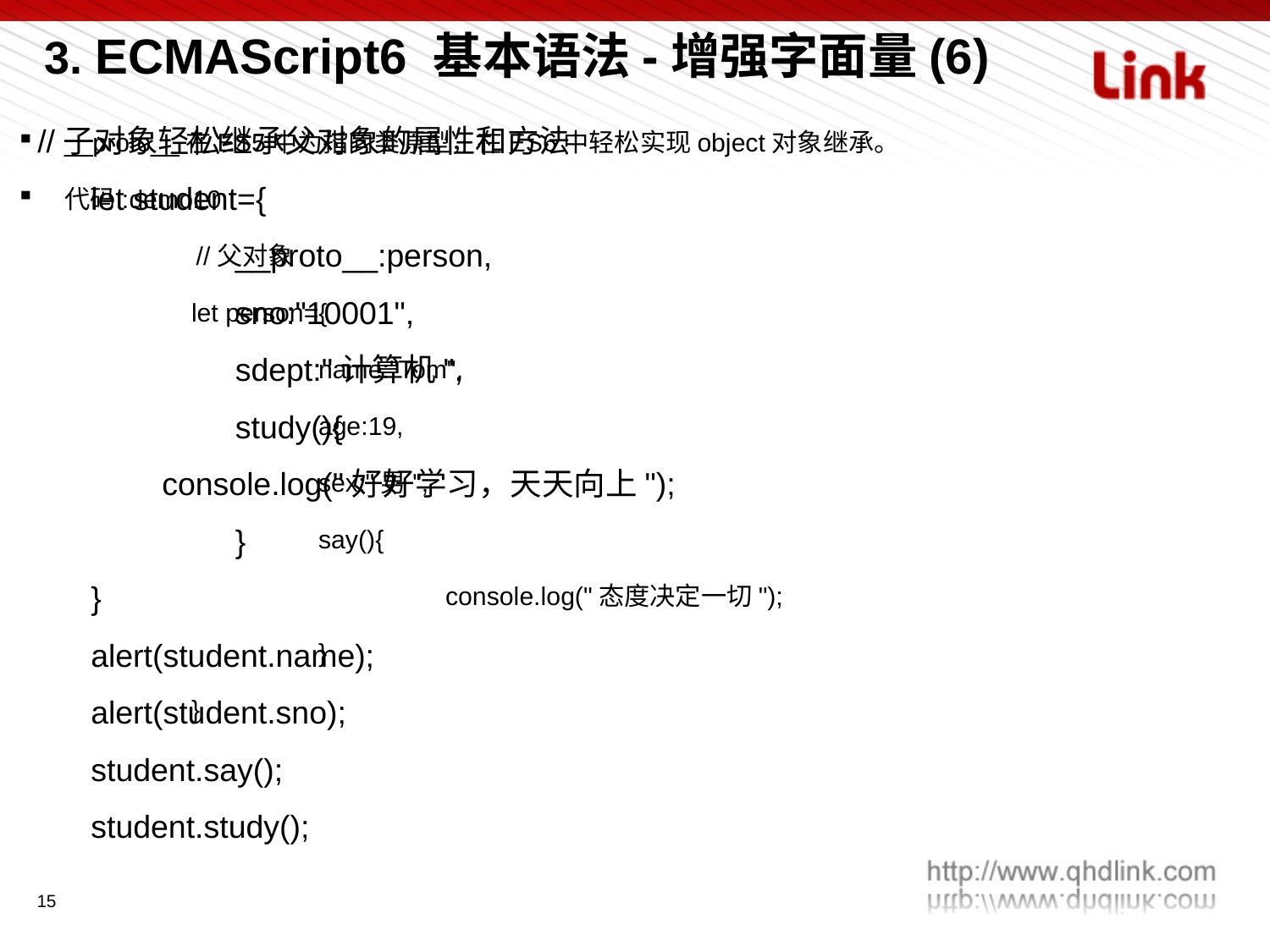

3. ECMAScript6 基本语法-增强字面量(6)
 //子对象轻松继承父对象的属性和方法
       let student={
       	   __proto__:person,
       	   sno:"10001",
       	   sdept:"计算机",
       	   study(){
               console.log("好好学习，天天向上");
       	   }
       }
       alert(student.name);
       alert(student.sno);
       student.say();
       student.study();
__proto__在ES5中为指向类原型，在ES6中轻松实现object对象继承。
代码:demo10
                         //父对象
		let person={
			name:"Tom",
			age:19,
			sex:"男",
			say(){
				console.log("态度决定一切");
			}
		}
15